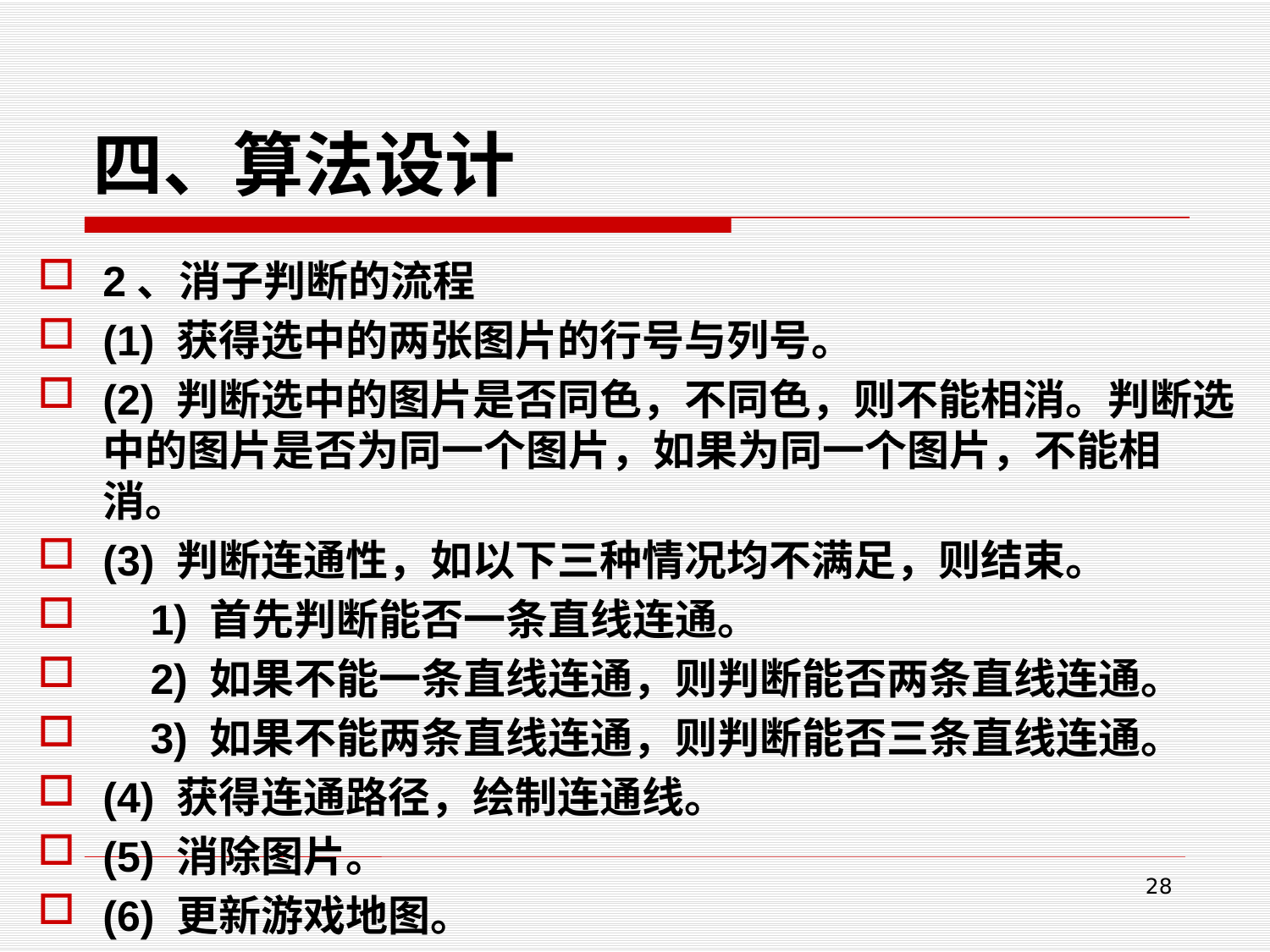

# 四、算法设计
2、消子判断的流程
(1) 获得选中的两张图片的行号与列号。
(2) 判断选中的图片是否同色，不同色，则不能相消。判断选中的图片是否为同一个图片，如果为同一个图片，不能相消。
(3) 判断连通性，如以下三种情况均不满足，则结束。
    1) 首先判断能否一条直线连通。
    2) 如果不能一条直线连通，则判断能否两条直线连通。
    3) 如果不能两条直线连通，则判断能否三条直线连通。
(4) 获得连通路径，绘制连通线。
(5) 消除图片。
(6) 更新游戏地图。

28